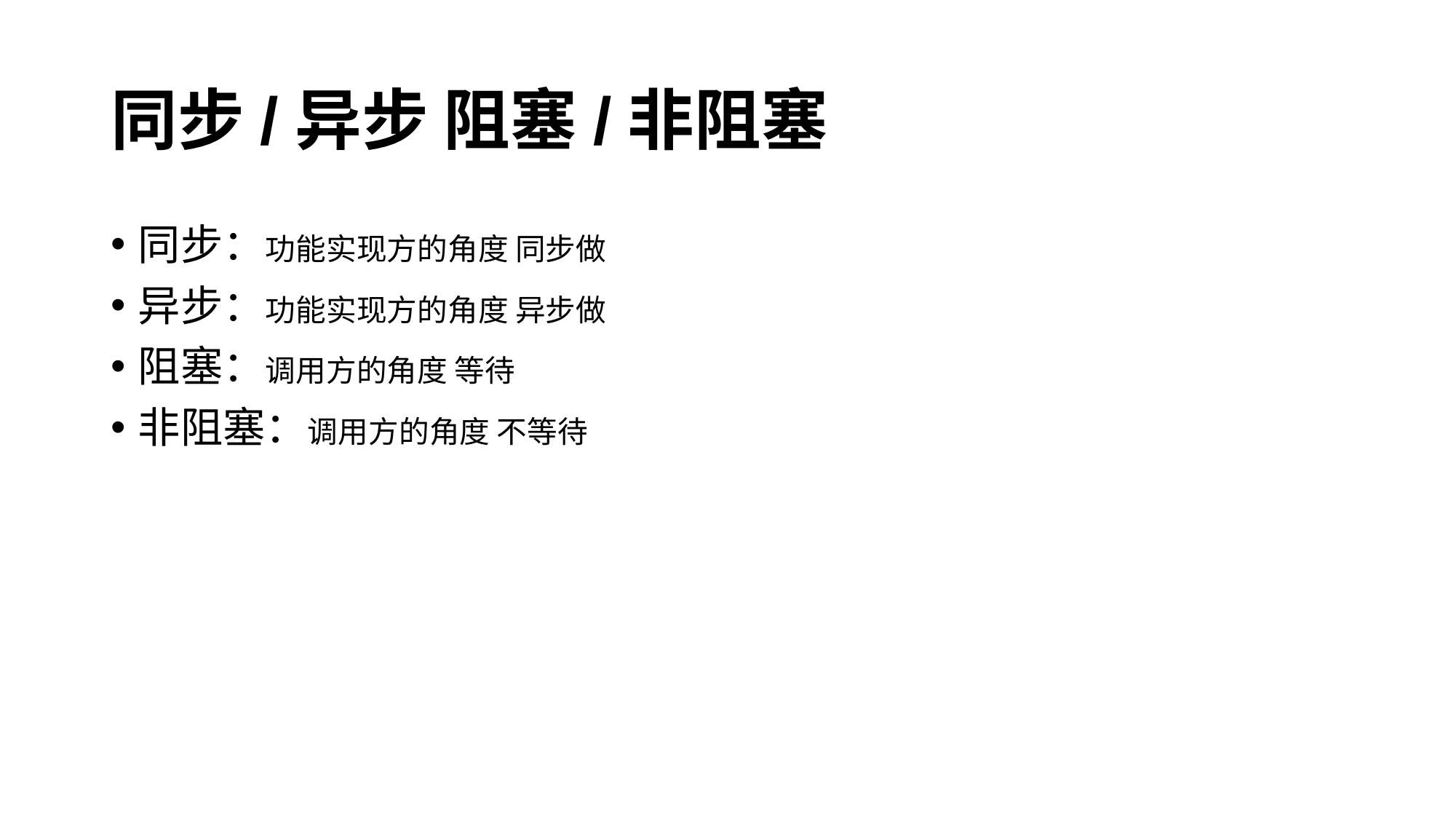

# 同步/异步 阻塞/非阻塞
同步：功能实现方的角度 同步做
异步：功能实现方的角度 异步做
阻塞：调用方的角度 等待
非阻塞：调用方的角度 不等待